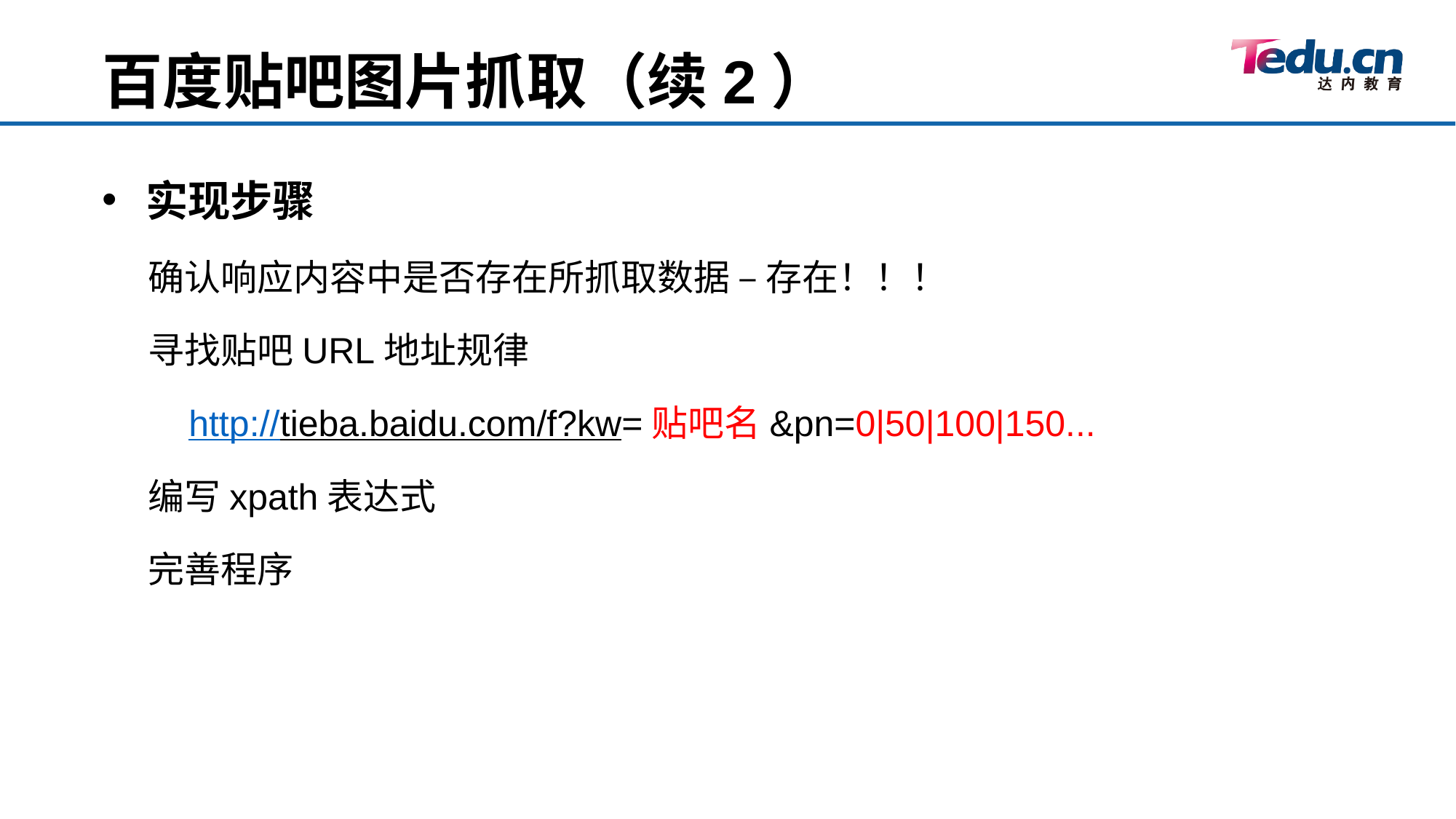

百度贴吧图片抓取（续2）
实现步骤
确认响应内容中是否存在所抓取数据 – 存在！！！
寻找贴吧URL地址规律
    http://tieba.baidu.com/f?kw=贴吧名&pn=0|50|100|150...
编写xpath表达式
完善程序